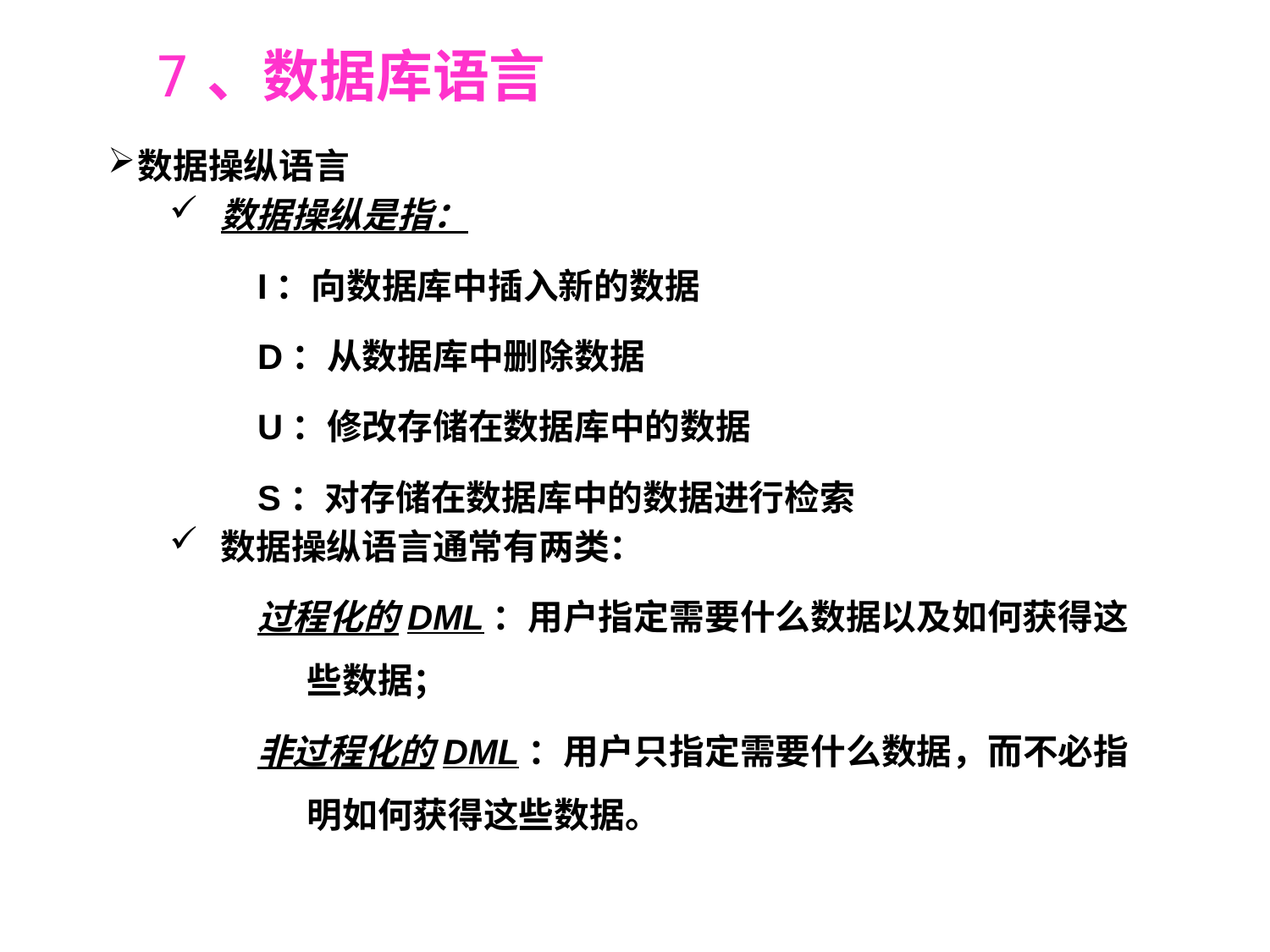

7、数据库语言
数据操纵语言
数据操纵是指：
I：向数据库中插入新的数据
D：从数据库中删除数据
U：修改存储在数据库中的数据
S：对存储在数据库中的数据进行检索
数据操纵语言通常有两类：
过程化的DML：用户指定需要什么数据以及如何获得这些数据；
非过程化的DML：用户只指定需要什么数据，而不必指明如何获得这些数据。